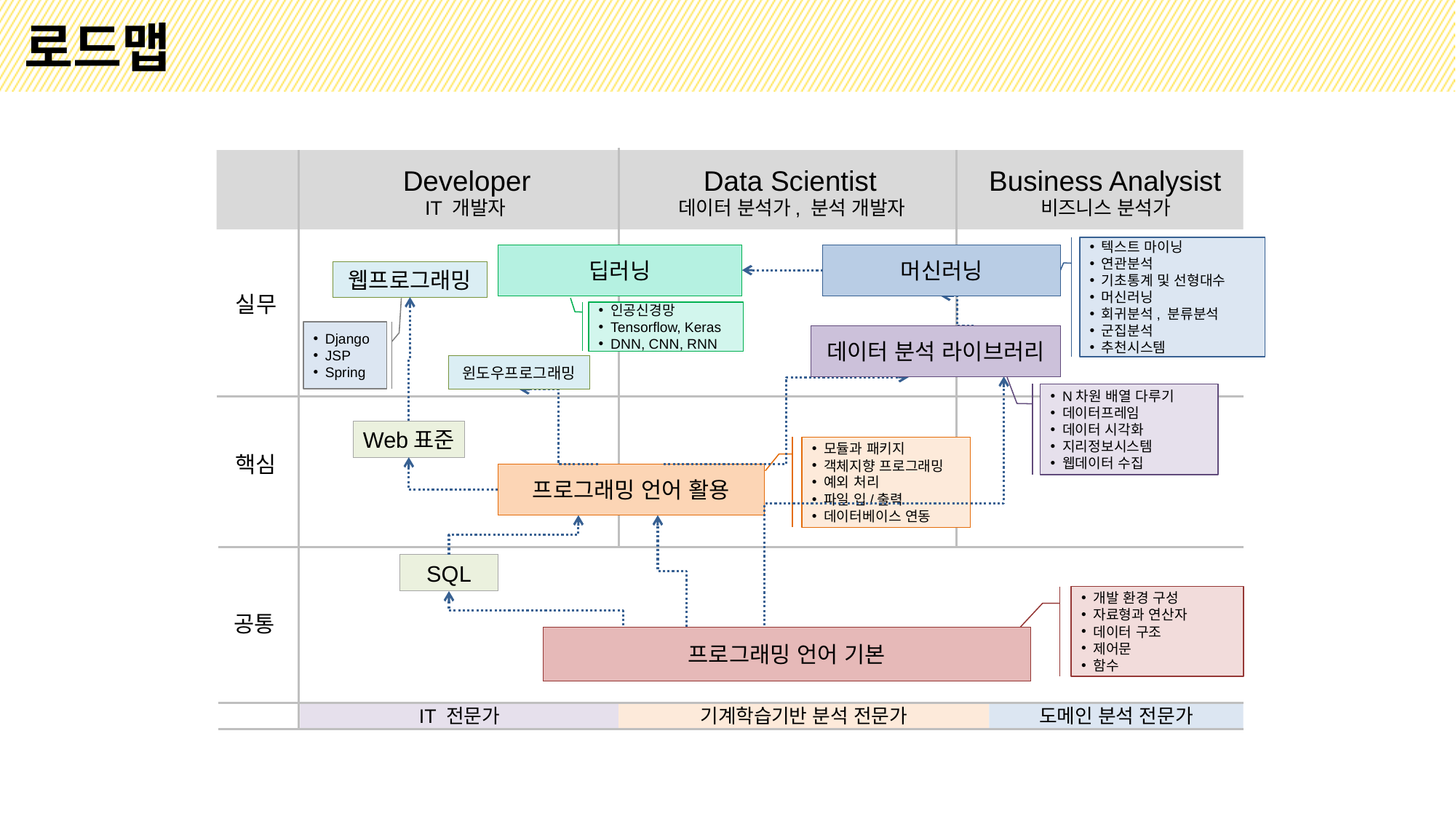

# 로드맵

Data Scientist
Developer
Business Analysist
IT 개발자
데이터 분석가, 분석 개발자
비즈니스 분석가
텍스트 마이닝
연관분석
기초통계 및 선형대수
머신러닝
회귀분석, 분류분석
군집분석
추천시스템
딥러닝
머신러닝
웹프로그래밍
실무
인공신경망
Tensorflow, Keras
DNN, CNN, RNN
Django
JSP
Spring
데이터 분석 라이브러리
윈도우프로그래밍
N차원 배열 다루기
데이터프레임
데이터 시각화
지리정보시스템
웹데이터 수집
Web표준
모듈과 패키지
객체지향 프로그래밍
예외 처리
파일 입/출력
데이터베이스 연동
핵심
프로그래밍 언어 활용
SQL
개발 환경 구성
자료형과 연산자
데이터 구조
제어문
함수
공통
프로그래밍 언어 기본
도메인 분석 전문가
IT 전문가
기계학습기반 분석 전문가